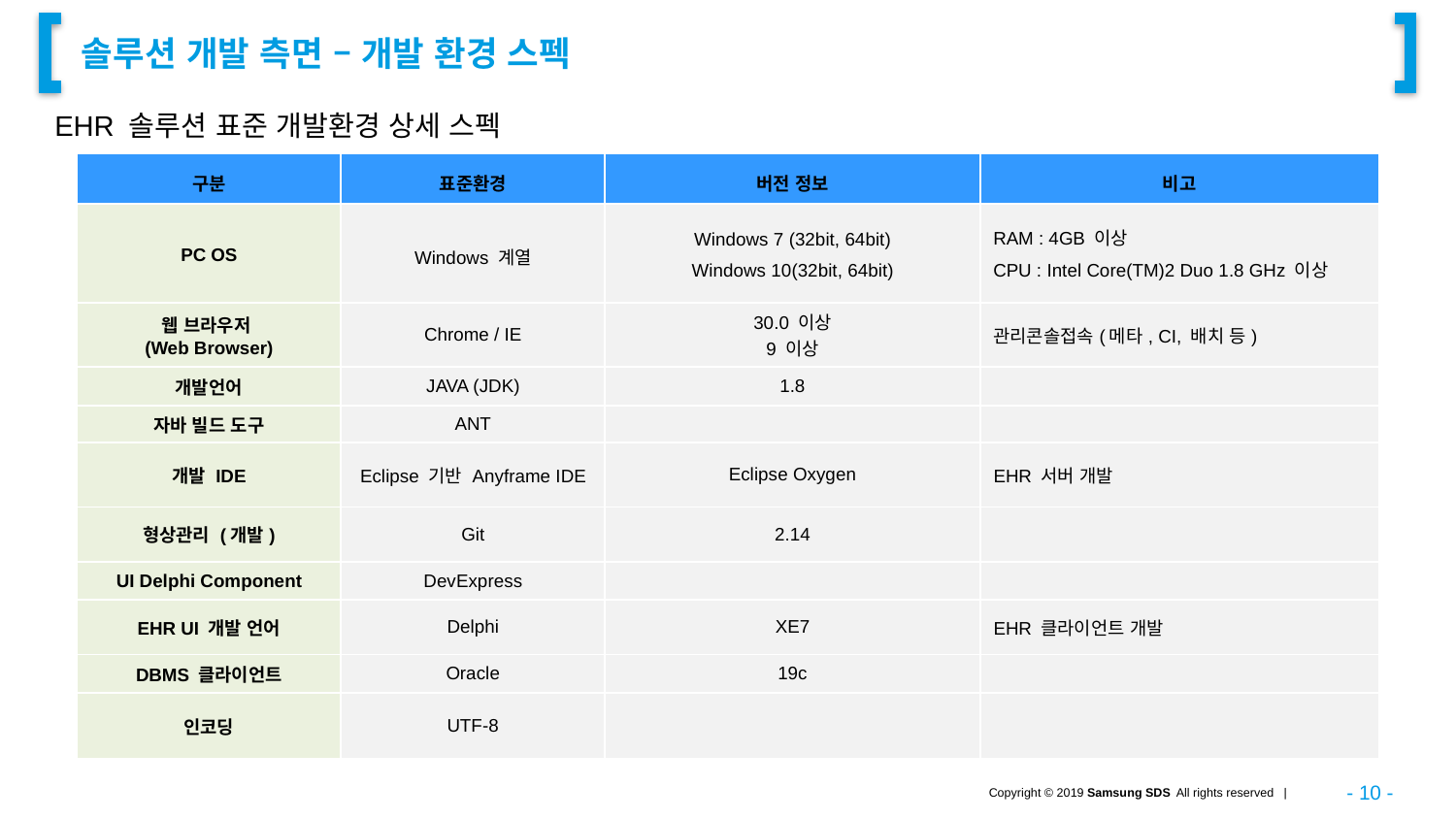

# 솔루션 개발 측면 – 개발 환경 스펙
EHR 솔루션 표준 개발환경 상세 스펙
| 구분 | 표준환경 | 버전 정보 | 비고 |
| --- | --- | --- | --- |
| PC OS | Windows 계열 | Windows 7 (32bit, 64bit) Windows 10(32bit, 64bit) | RAM : 4GB 이상 CPU : Intel Core(TM)2 Duo 1.8 GHz 이상 |
| 웹 브라우저 (Web Browser) | Chrome / IE | 30.0 이상 9 이상 | 관리콘솔접속(메타, CI, 배치 등) |
| 개발언어 | JAVA (JDK) | 1.8 |  |
| 자바 빌드 도구 | ANT |  |  |
| 개발 IDE | Eclipse 기반 Anyframe IDE | Eclipse Oxygen | EHR 서버 개발 |
| 형상관리 (개발) | Git | 2.14 |  |
| UI Delphi Component | DevExpress |  |  |
| EHR UI 개발 언어 | Delphi | XE7 | EHR 클라이언트 개발 |
| DBMS 클라이언트 | Oracle | 19c |  |
| 인코딩 | UTF-8 |  |  |